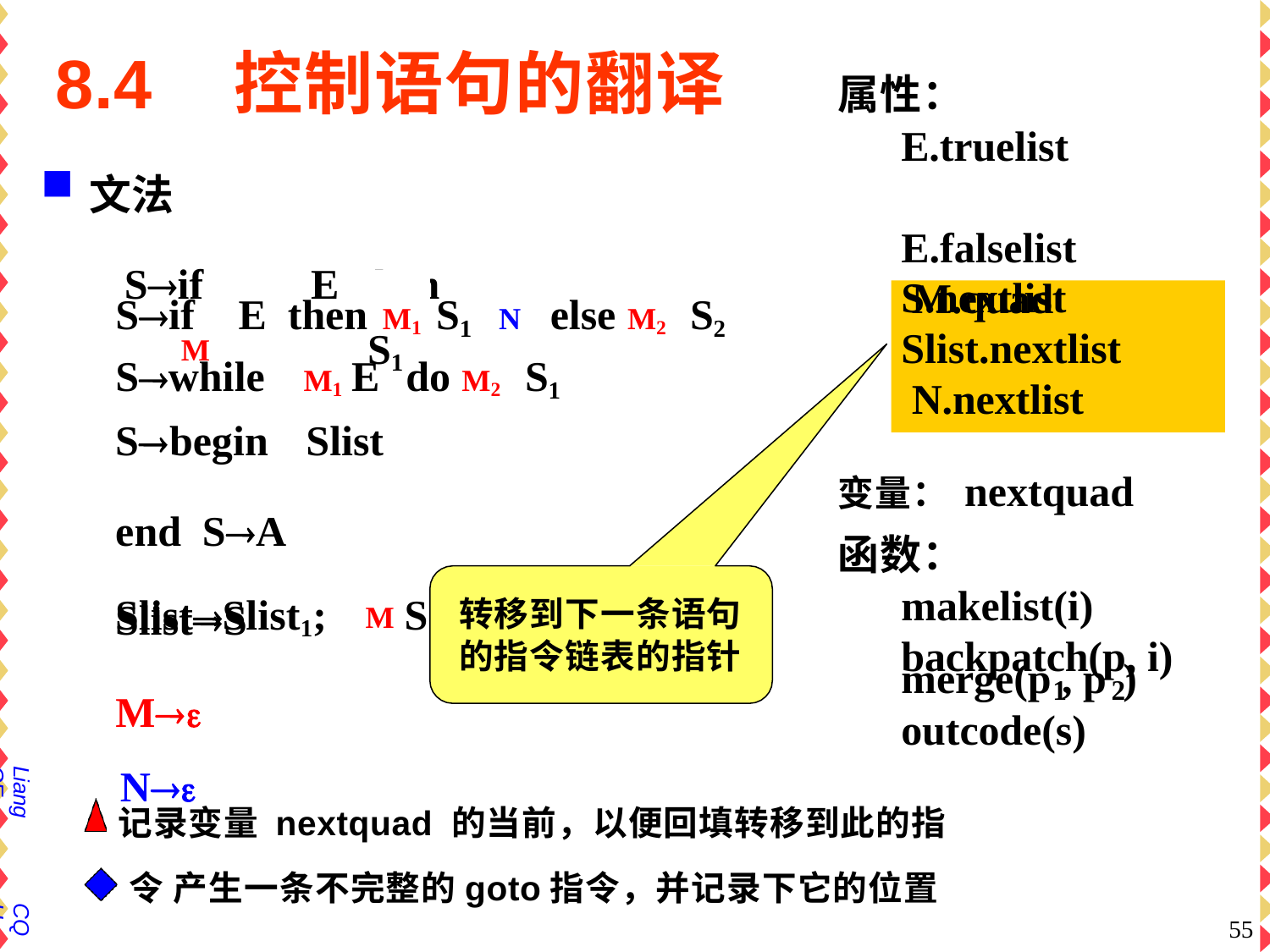

# 8.4	控制语句的翻译
属性：
E.truelist  E.falselist  M.quad
文法
S→if	E	then	M	S1

S→if	E	then M1  S1	N	else M2	S2
S.nextlist  Slist.nextlist  N.nextlist

S→while	M1 E	do M2	S1

S→begin	Slist	end  S→A
Slist→Slist1;	M S
变量：nextquad 函数：
makelist(i)  backpatch(p, i)

Slist→S
M→ε N→ε
转移到下一条语句 的指令链表的指针
merge(p , p )
1	2
outcode(s)
Liang GE
记录变量 nextquad 的当前，以便回填转移到此的指令 产生一条不完整的goto指令，并记录下它的位置

CQU
55